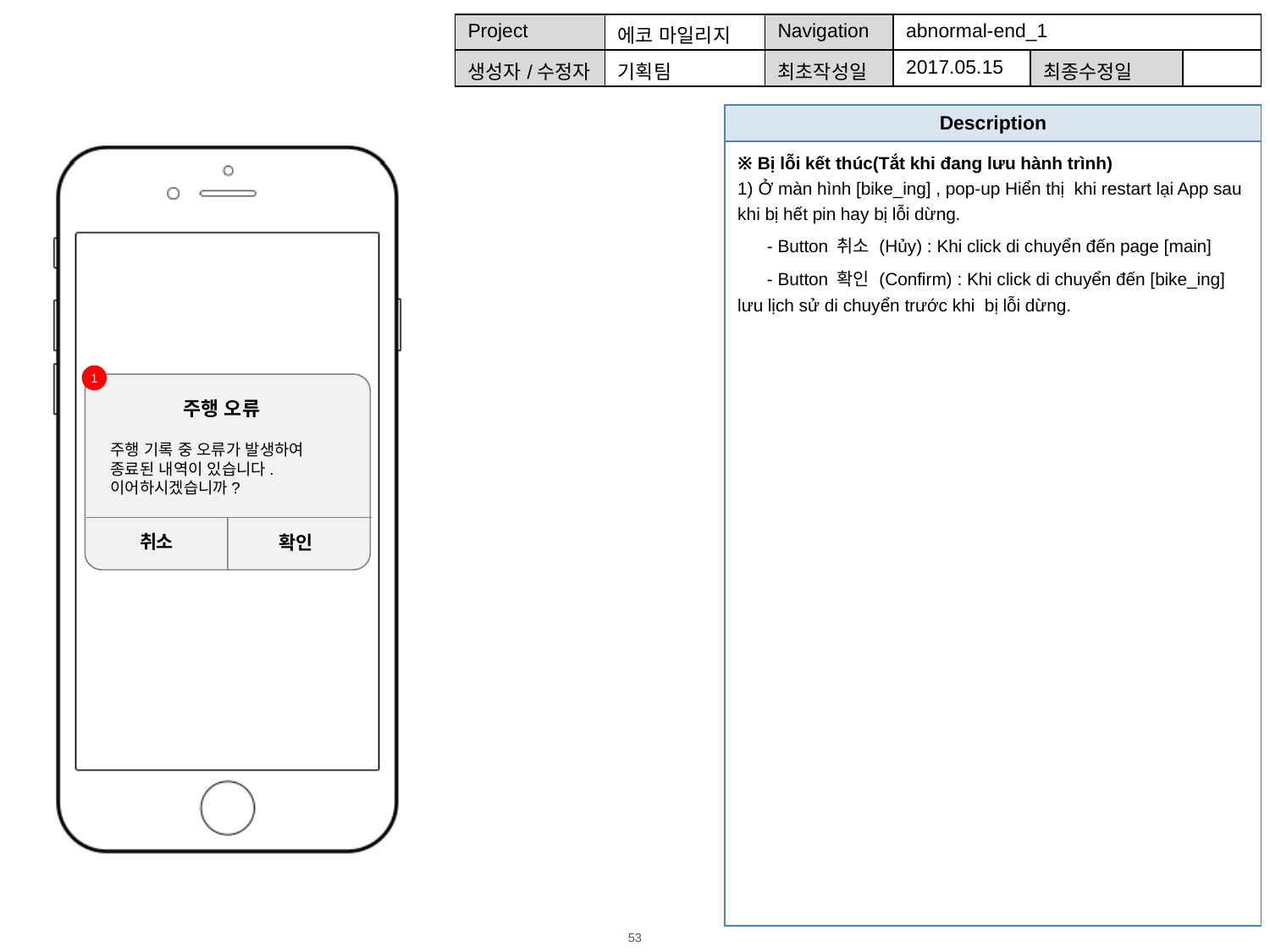

| Project | 에코 마일리지 | Navigation | abnormal-end\_1 |  |  |
| --- | --- | --- | --- | --- | --- |
| 생성자/수정자 | 기획팀 | 최초작성일 | 2017.05.15 | 최종수정일 |  |
| Description |
| --- |
| ※ Bị lỗi kết thúc(Tắt khi đang lưu hành trình) 1) Ở màn hình [bike\_ing] , pop-up Hiển thị khi restart lại App sau khi bị hết pin hay bị lỗi dừng. - Button 취소 (Hủy) : Khi click di chuyển đến page [main] - Button 확인 (Confirm) : Khi click di chuyển đến [bike\_ing] lưu lịch sử di chuyển trước khi bị lỗi dừng. |

1

주행 오류
성공확률 50%
주행 기록 중 오류가 발생하여 종료된 내역이 있습니다. 이어하시겠습니까?
취소
확인